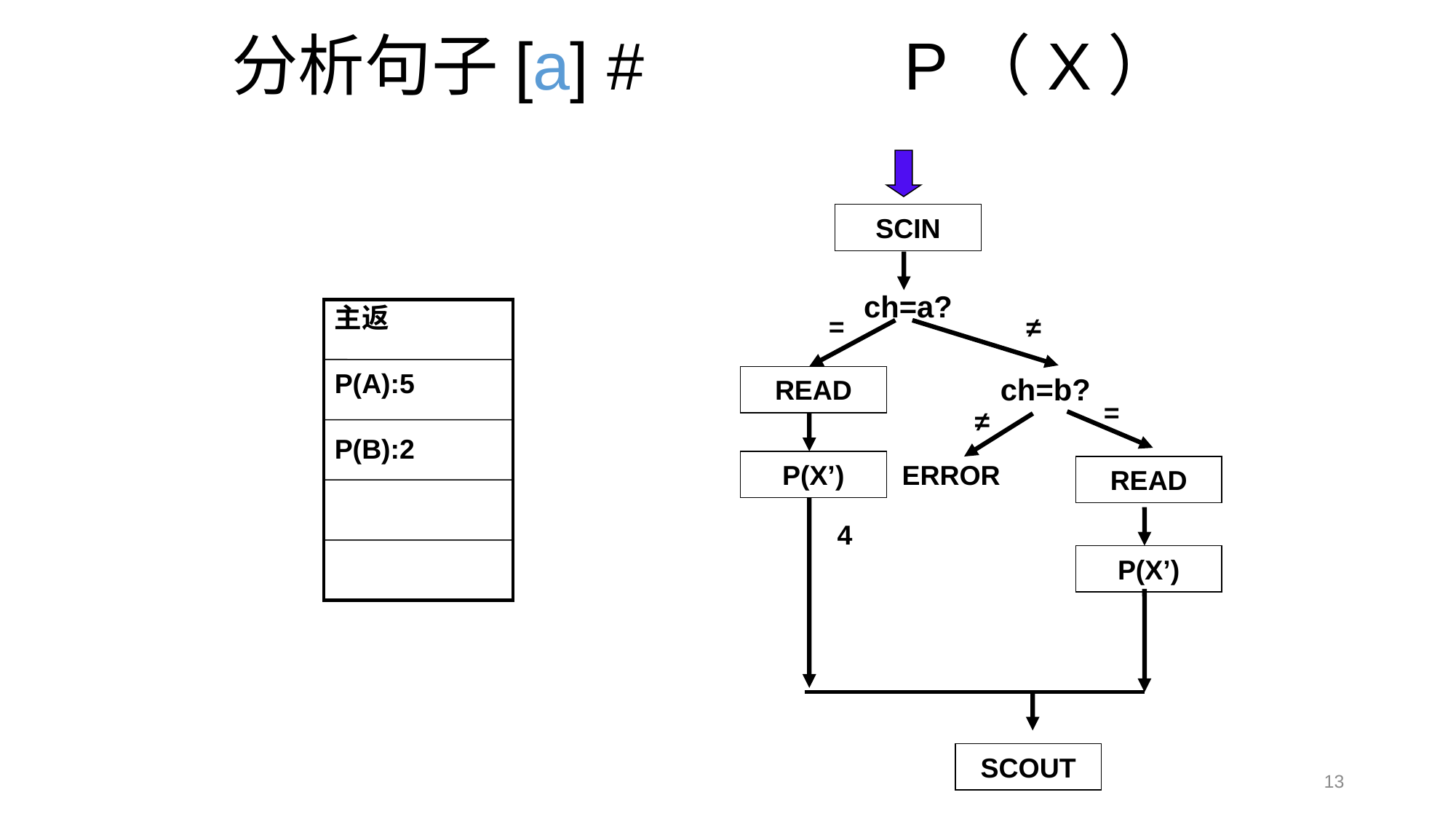

# 分析句子[a] #              P（X）

SCIN

ch=a?
主返

P(A):5

P(B):2

=
≠

ch=b?
READ
=
≠

ERROR
P(X’)
READ

4
P(X’)

SCOUT
13